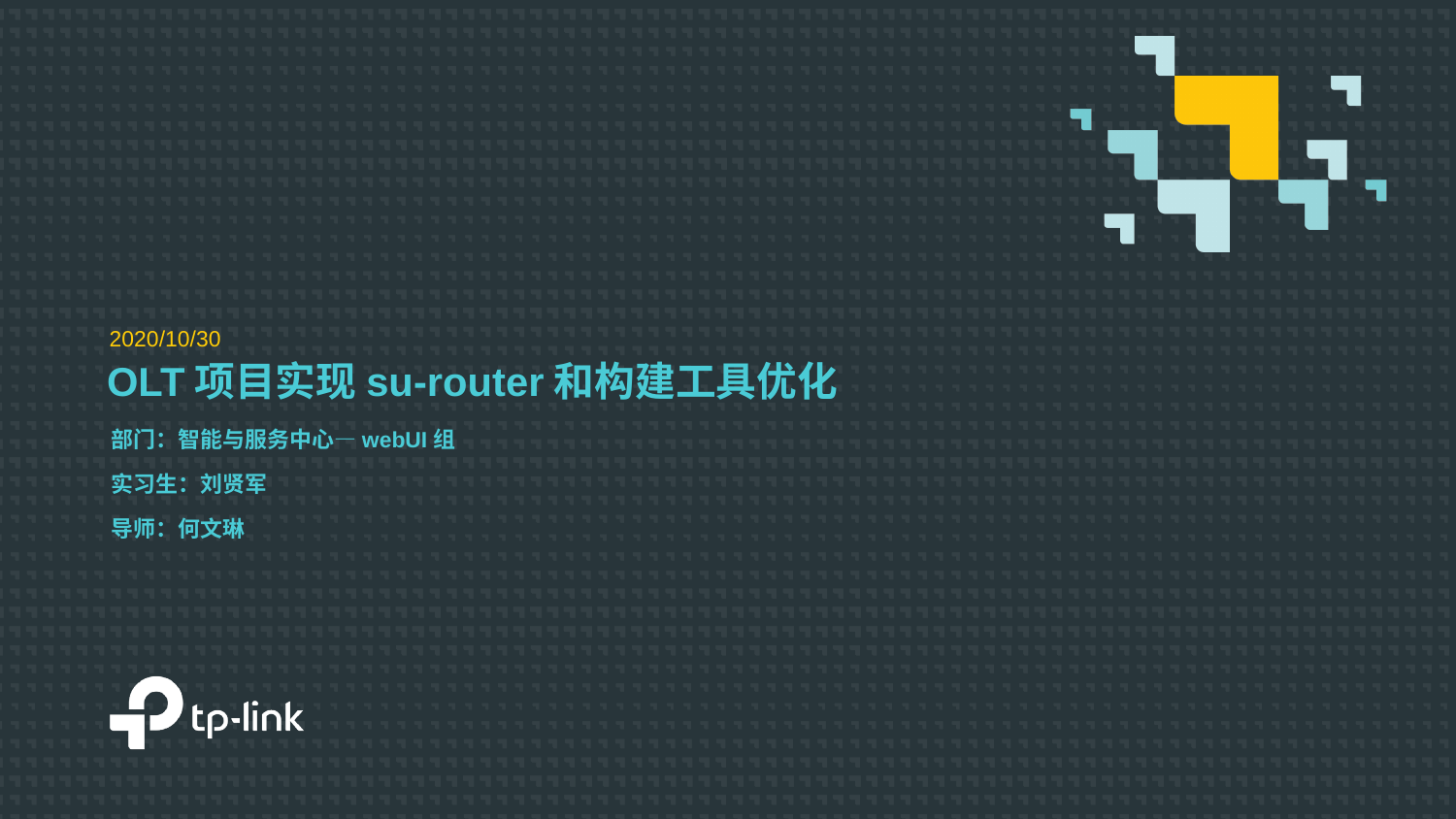

2020/10/30

OLT项目实现su-router和构建工具优化

部门：智能与服务中心—webUI组
实习生：刘贤军
导师：何文琳